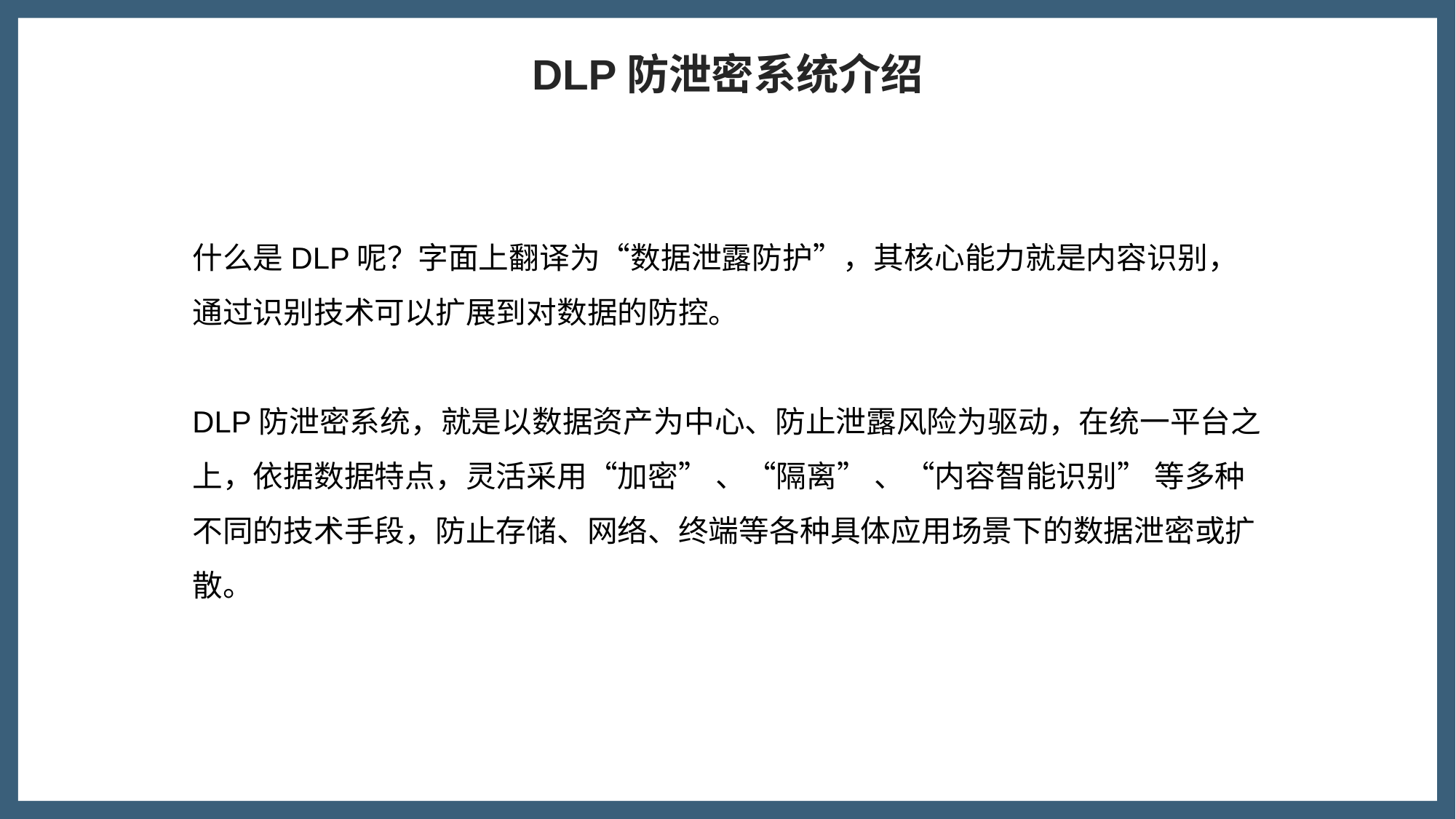

DLP防泄密系统介绍
什么是DLP呢？字面上翻译为“数据泄露防护”，其核心能力就是内容识别，通过识别技术可以扩展到对数据的防控。

DLP防泄密系统，就是以数据资产为中心、防止泄露风险为驱动，在统一平台之上，依据数据特点，灵活采用“加密” 、“隔离” 、“内容智能识别” 等多种不同的技术手段，防止存储、网络、终端等各种具体应用场景下的数据泄密或扩散。